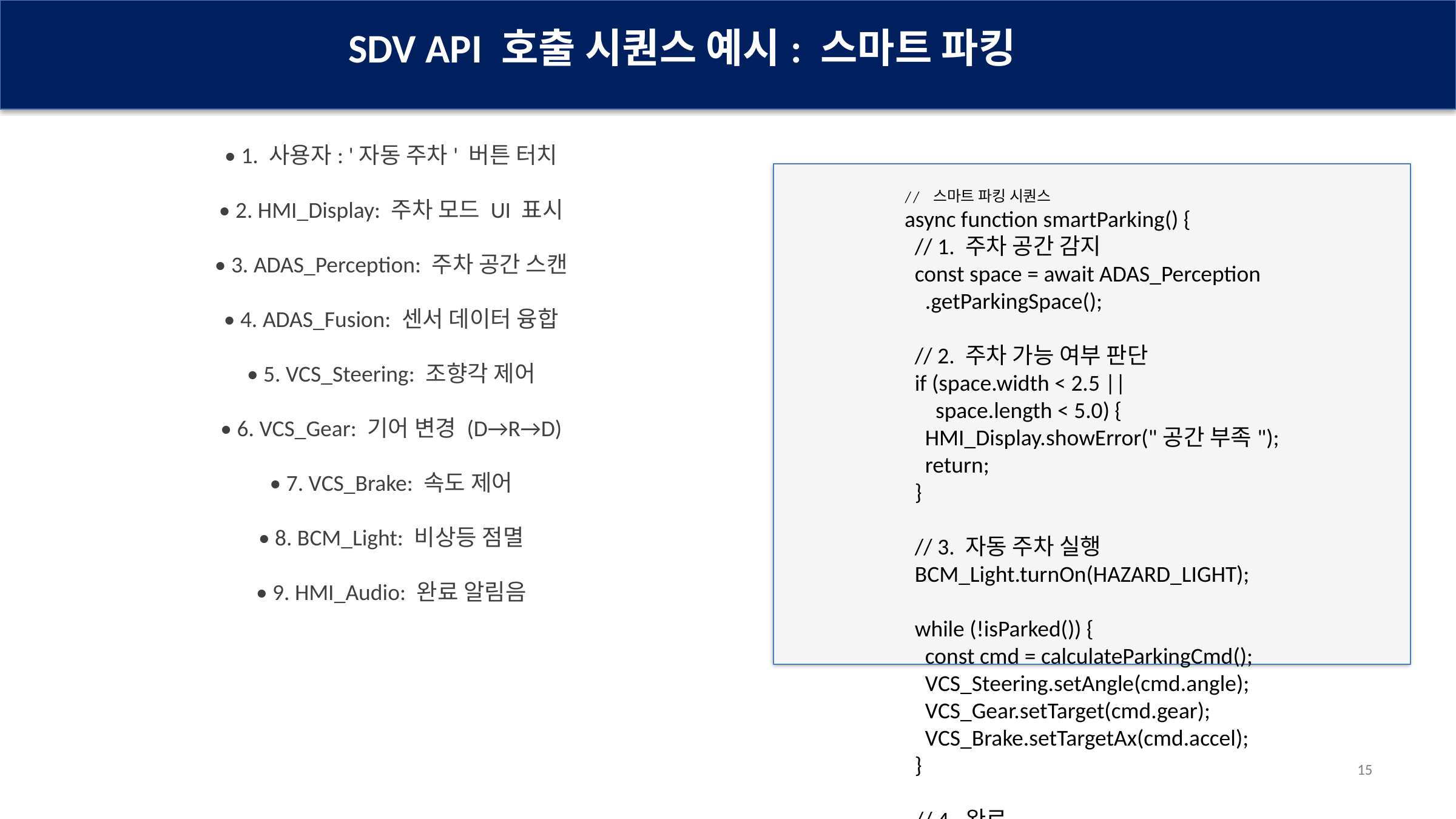

SDV API 호출 시퀀스 예시: 스마트 파킹
• 1. 사용자: '자동 주차' 버튼 터치

// 스마트 파킹 시퀀스
async function smartParking() {
  // 1. 주차 공간 감지
  const space = await ADAS_Perception
    .getParkingSpace();

  // 2. 주차 가능 여부 판단
  if (space.width < 2.5 ||
      space.length < 5.0) {
    HMI_Display.showError("공간 부족");
    return;
  }

  // 3. 자동 주차 실행
  BCM_Light.turnOn(HAZARD_LIGHT);

  while (!isParked()) {
    const cmd = calculateParkingCmd();
    VCS_Steering.setAngle(cmd.angle);
    VCS_Gear.setTarget(cmd.gear);
    VCS_Brake.setTargetAx(cmd.accel);
  }

  // 4. 완료
  VCS_Gear.setTarget(PARK);
  BCM_Light.turnOff(HAZARD_LIGHT);
  HMI_Audio.playSound(COMPLETE);
}
• 2. HMI_Display: 주차 모드 UI 표시
• 3. ADAS_Perception: 주차 공간 스캔
• 4. ADAS_Fusion: 센서 데이터 융합
• 5. VCS_Steering: 조향각 제어
• 6. VCS_Gear: 기어 변경 (D→R→D)
• 7. VCS_Brake: 속도 제어
• 8. BCM_Light: 비상등 점멸
• 9. HMI_Audio: 완료 알림음
15